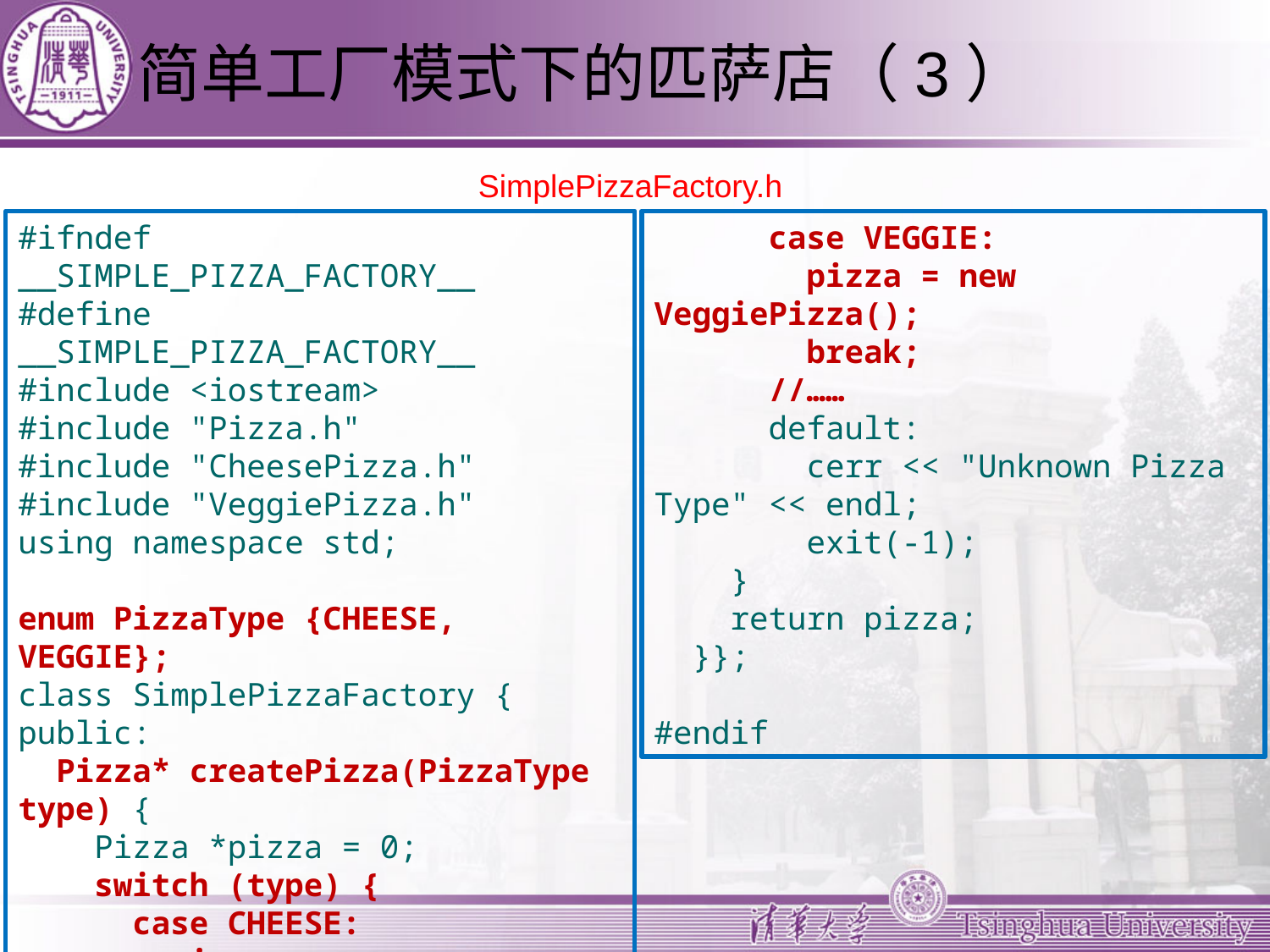

# 简单工厂模式下的匹萨店（3）
SimplePizzaFactory.h
#ifndef __SIMPLE_PIZZA_FACTORY__
#define __SIMPLE_PIZZA_FACTORY__
#include <iostream>
#include "Pizza.h"
#include "CheesePizza.h"
#include "VeggiePizza.h"
using namespace std;

enum PizzaType {CHEESE, VEGGIE};
class SimplePizzaFactory {
public:
  Pizza* createPizza(PizzaType type) {
    Pizza *pizza = 0;
    switch (type) {
      case CHEESE:
        pizza = new CheesePizza();
        break;
      case VEGGIE:
        pizza = new VeggiePizza();
        break;
      //……
      default:
        cerr << "Unknown Pizza Type" << endl;
        exit(-1);
    }
    return pizza;
  }};

#endif